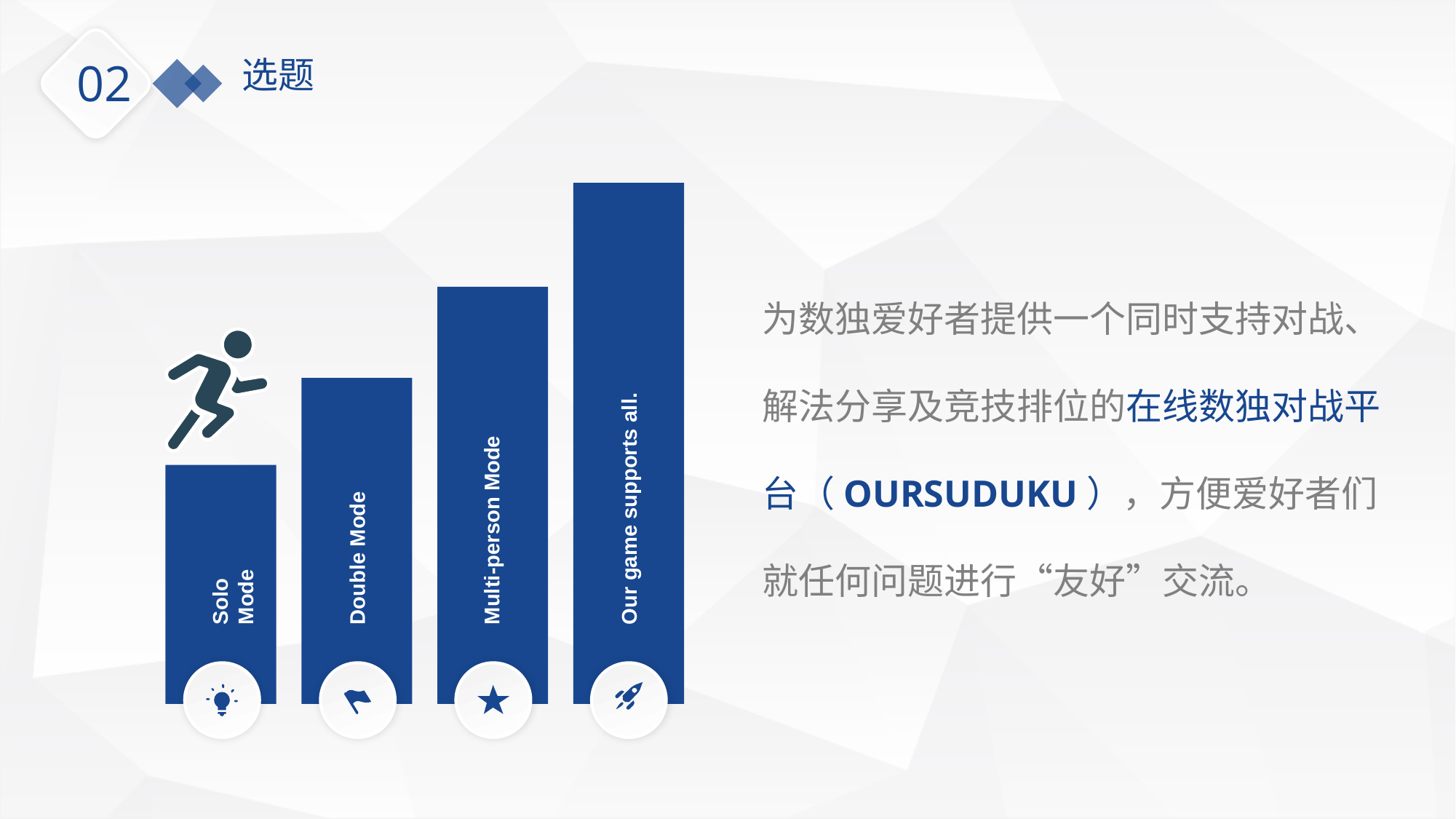

选题

02

为数独爱好者提供一个同时支持对战、解法分享及竞技排位的在线数独对战平台（OURSUDUKU），方便爱好者们就任何问题进行“友好”交流。

Multi-person Mode
Our game supports all.

Double Mode
Solo Mode